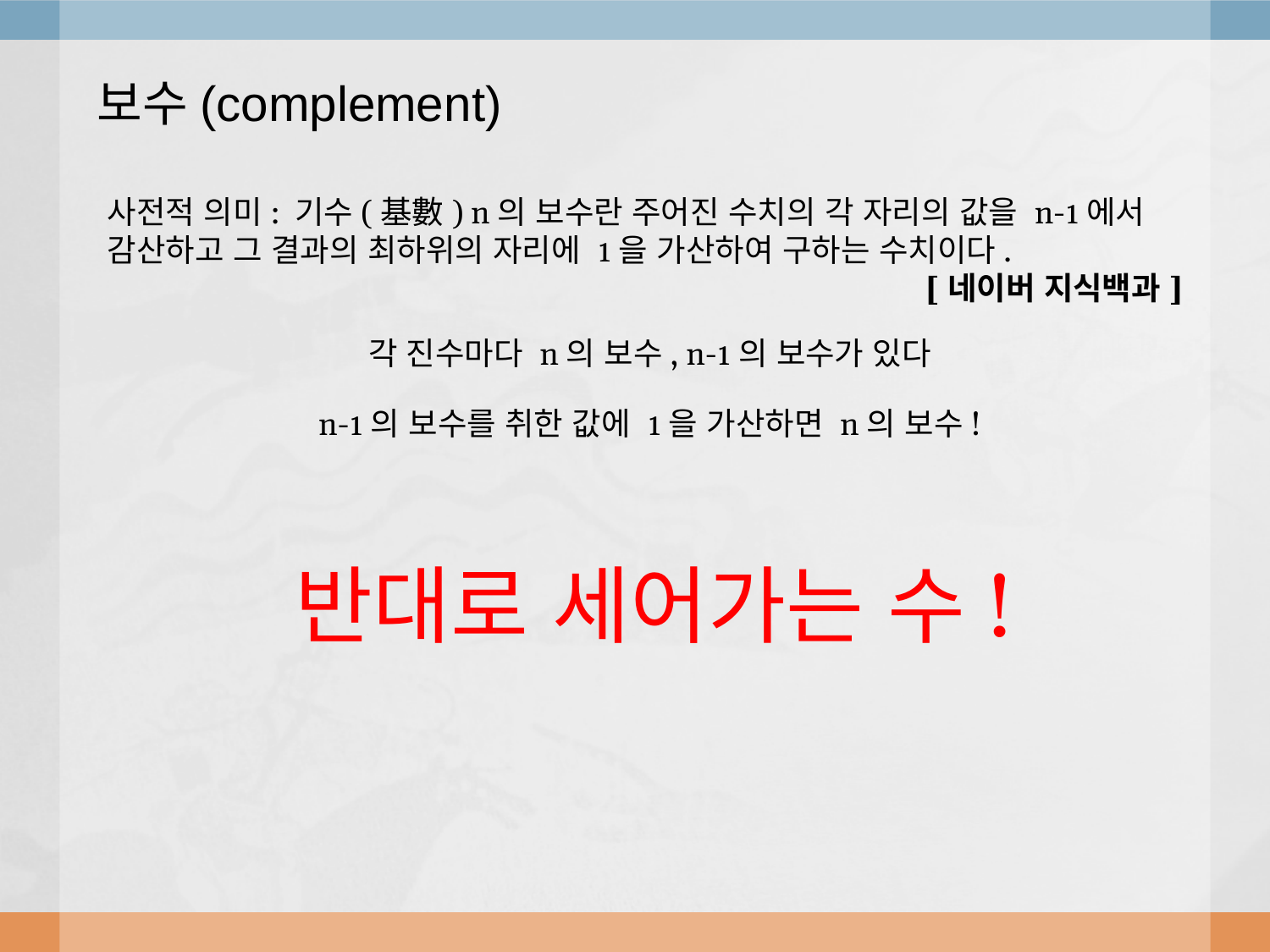

보수(complement)
사전적 의미: 기수(基數) n의 보수란 주어진 수치의 각 자리의 값을 n-1에서 감산하고 그 결과의 최하위의 자리에 1을 가산하여 구하는 수치이다.
						       [네이버 지식백과]
각 진수마다 n의 보수, n-1의 보수가 있다
n-1의 보수를 취한 값에 1을 가산하면 n의 보수!
반대로 세어가는 수!